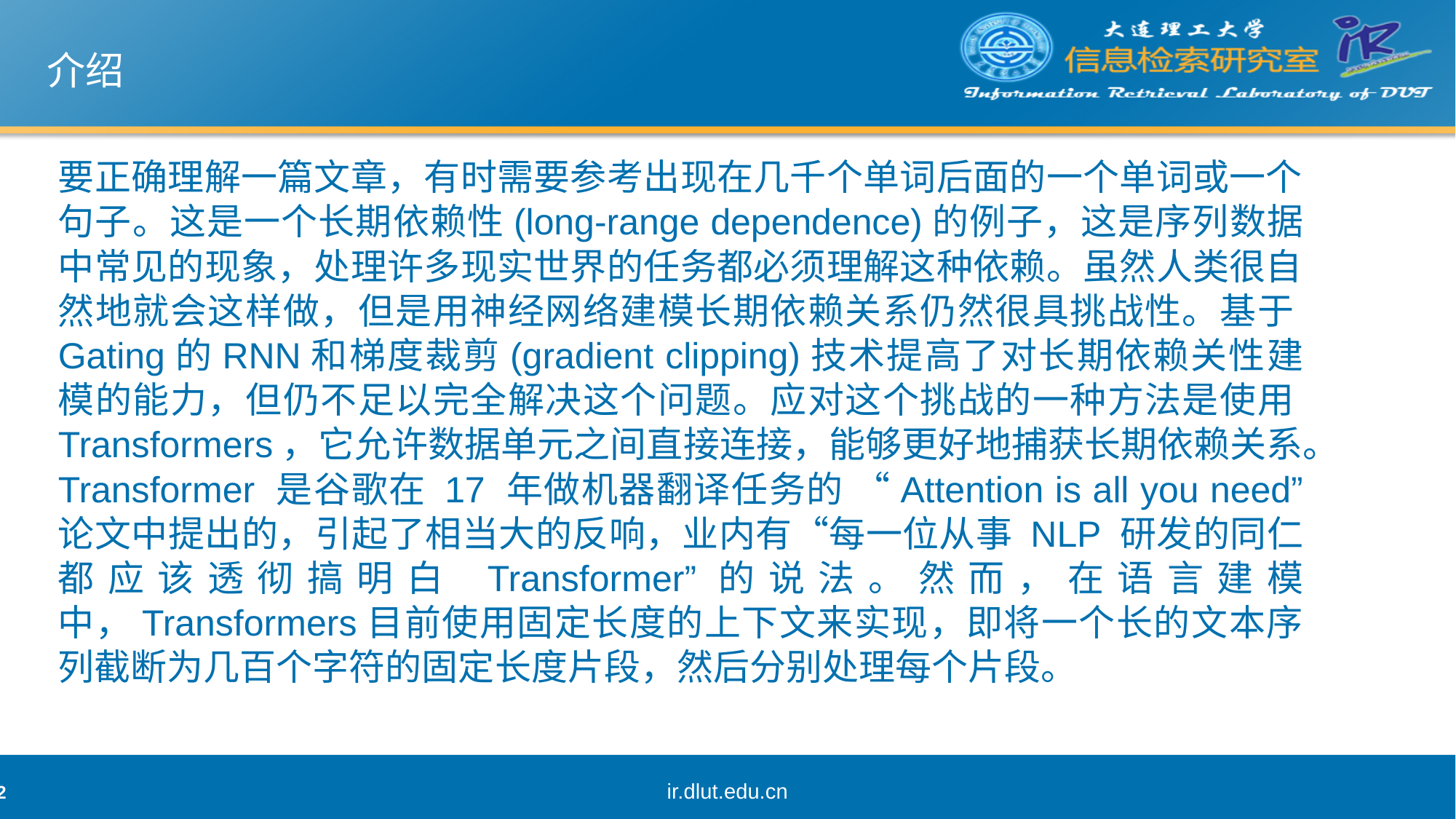

# 介绍
要正确理解一篇文章，有时需要参考出现在几千个单词后面的一个单词或一个句子。这是一个长期依赖性(long-range dependence)的例子，这是序列数据中常见的现象，处理许多现实世界的任务都必须理解这种依赖。虽然人类很自然地就会这样做，但是用神经网络建模长期依赖关系仍然很具挑战性。基于Gating的RNN和梯度裁剪(gradient clipping)技术提高了对长期依赖关性建模的能力，但仍不足以完全解决这个问题。应对这个挑战的一种方法是使用Transformers，它允许数据单元之间直接连接，能够更好地捕获长期依赖关系。Transformer 是谷歌在 17 年做机器翻译任务的 “Attention is all you need” 论文中提出的，引起了相当大的反响，业内有“每一位从事 NLP 研发的同仁都应该透彻搞明白 Transformer”的说法。然而，在语言建模中，Transformers目前使用固定长度的上下文来实现，即将一个长的文本序列截断为几百个字符的固定长度片段，然后分别处理每个片段。

2